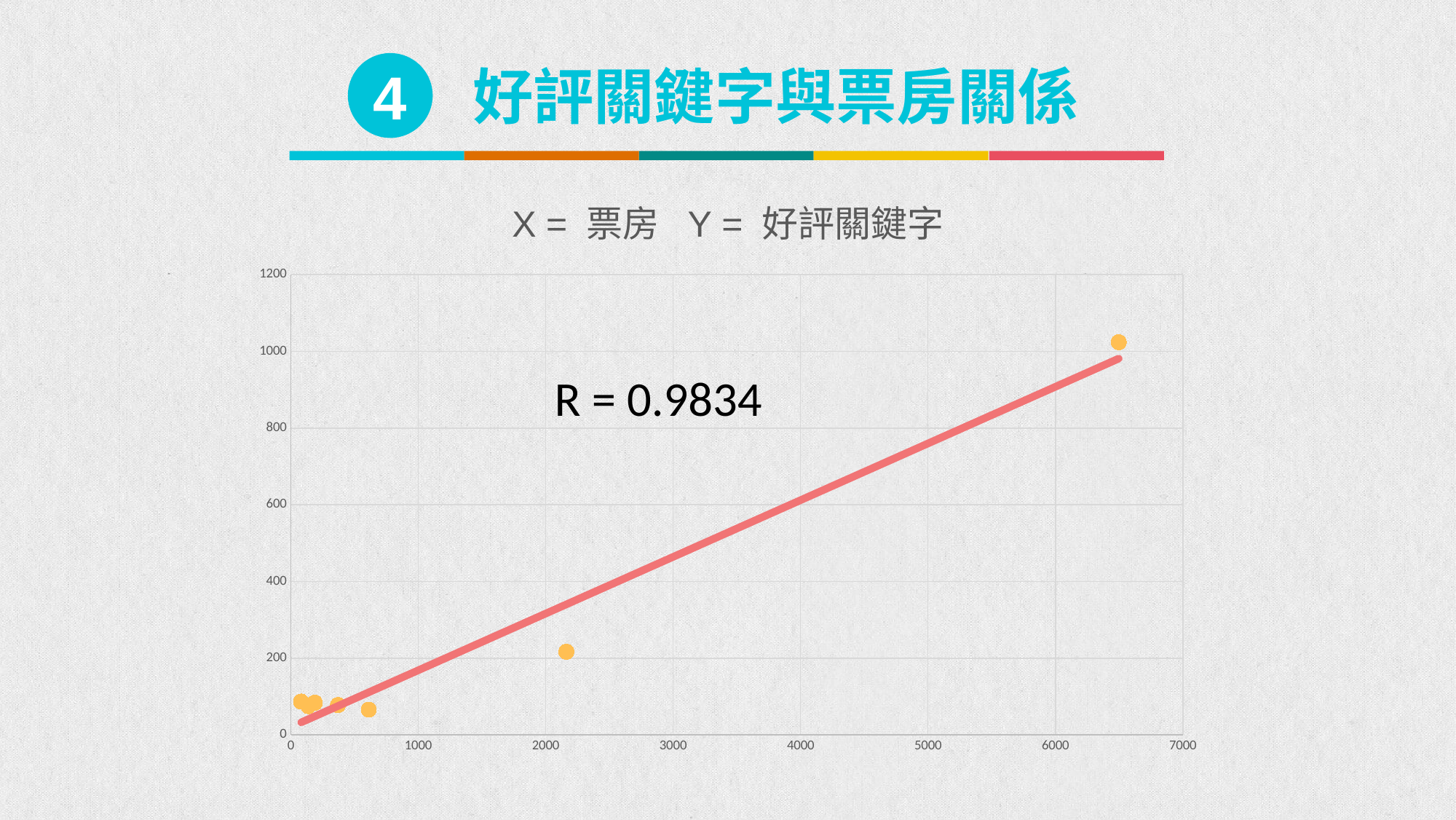

4
好評關鍵字與票房關係

### Chart: X = 票房  Y = 好評關鍵字

| Category |  |
|---|---|
R = 0.9834